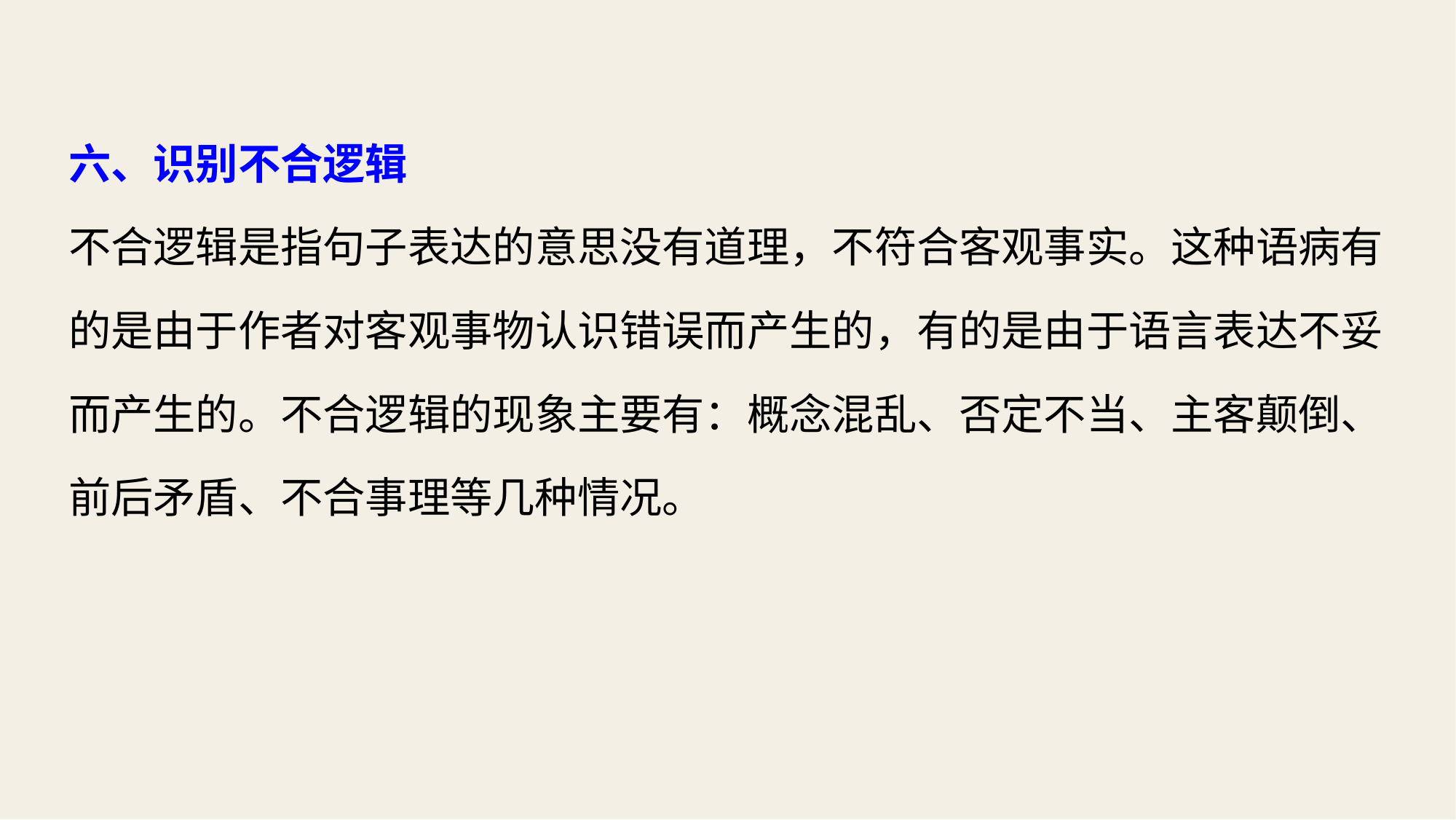

六、识别不合逻辑
不合逻辑是指句子表达的意思没有道理，不符合客观事实。这种语病有的是由于作者对客观事物认识错误而产生的，有的是由于语言表达不妥而产生的。不合逻辑的现象主要有：概念混乱、否定不当、主客颠倒、前后矛盾、不合事理等几种情况。